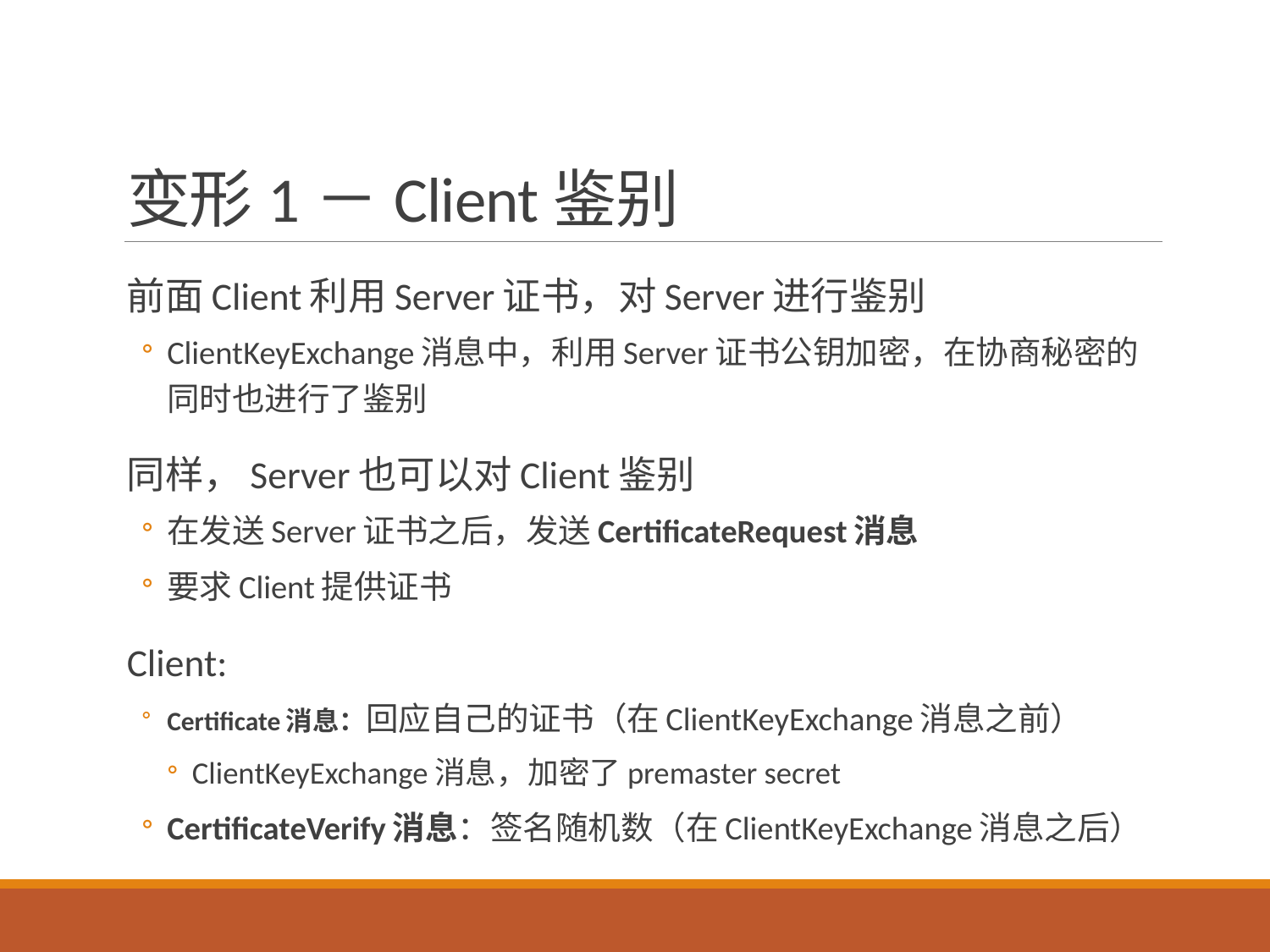

# 变形1－Client鉴别
前面Client利用Server证书，对Server进行鉴别
ClientKeyExchange消息中，利用Server证书公钥加密，在协商秘密的同时也进行了鉴别
同样，Server也可以对Client鉴别
在发送Server证书之后，发送CertificateRequest消息
要求Client提供证书
Client:
Certificate消息：回应自己的证书（在ClientKeyExchange消息之前）
ClientKeyExchange消息，加密了premaster secret
CertificateVerify消息：签名随机数（在ClientKeyExchange消息之后）
50